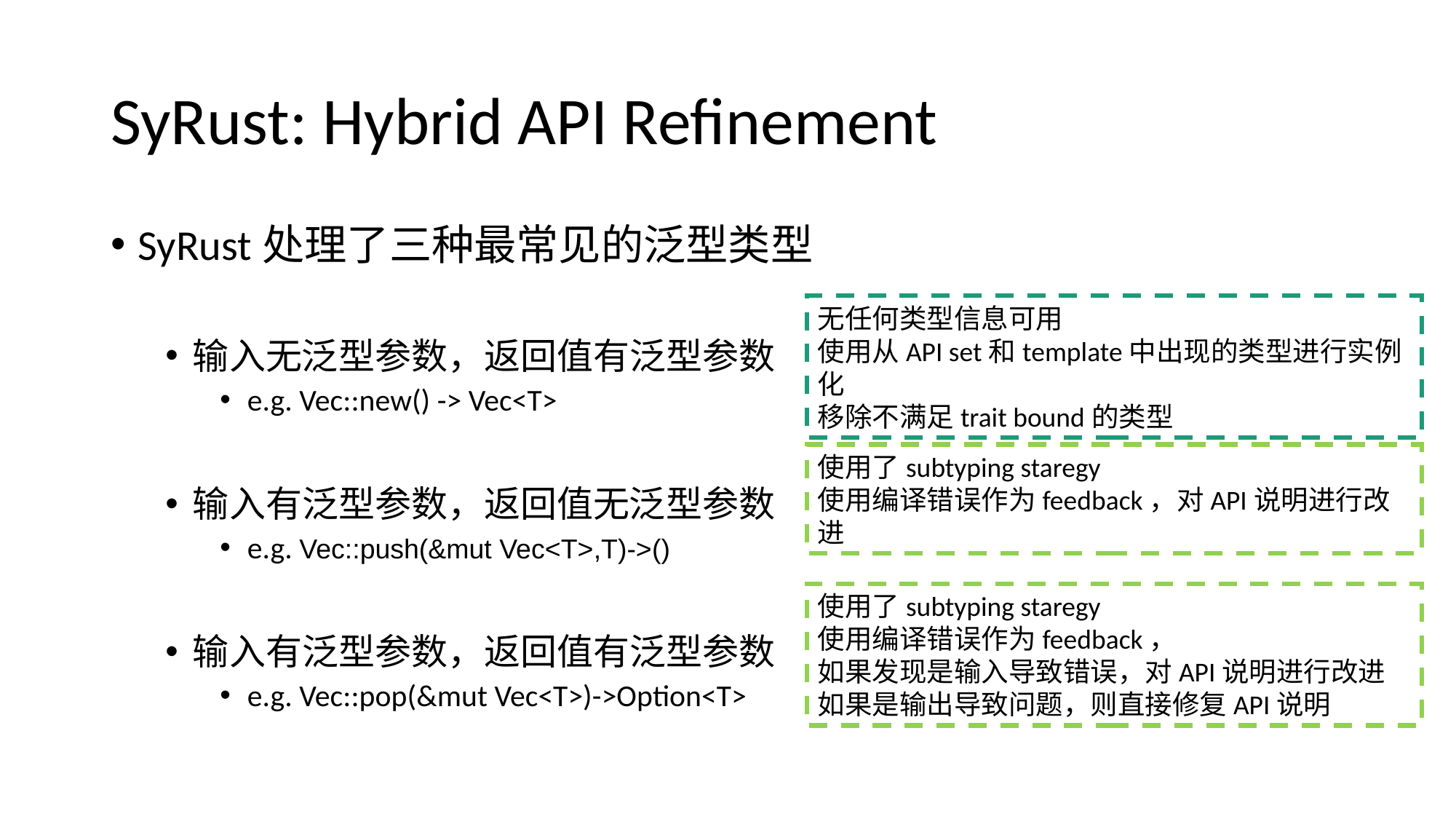

# SyRust: Hybrid API Refinement
SyRust处理了三种最常见的泛型类型

输入无泛型参数，返回值有泛型参数
e.g. Vec::new() -> Vec<T>

输入有泛型参数，返回值无泛型参数
e.g. Vec::push(&mut Vec<T>,T)->()

输入有泛型参数，返回值有泛型参数
e.g. Vec::pop(&mut Vec<T>)->Option<T>

无任何类型信息可用
使用从API set和template中出现的类型进行实例化
移除不满足trait bound的类型
使用了subtyping staregy
使用编译错误作为feedback，对API说明进行改进
使用了subtyping staregy
使用编译错误作为feedback，
如果发现是输入导致错误，对API说明进行改进
如果是输出导致问题，则直接修复API说明